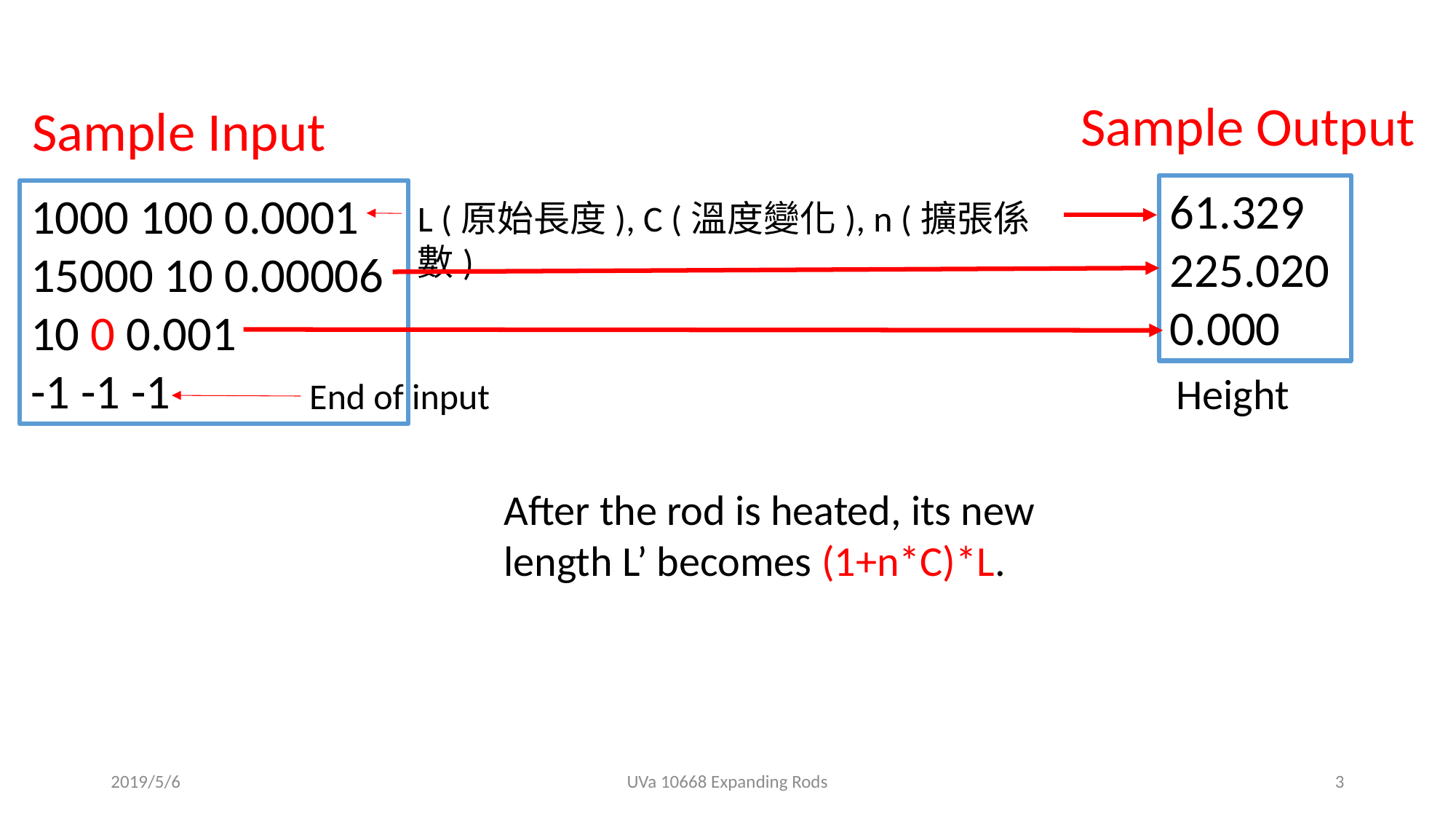

Sample Output
Sample Input
61.329
225.020
0.000
1000 100 0.0001
15000 10 0.00006
10 0 0.001
-1 -1 -1
L (原始長度), C (溫度變化), n (擴張係數)
Height
End of input
After the rod is heated, its new length L’ becomes (1+n*C)*L.
2019/5/6
UVa 10668 Expanding Rods
3